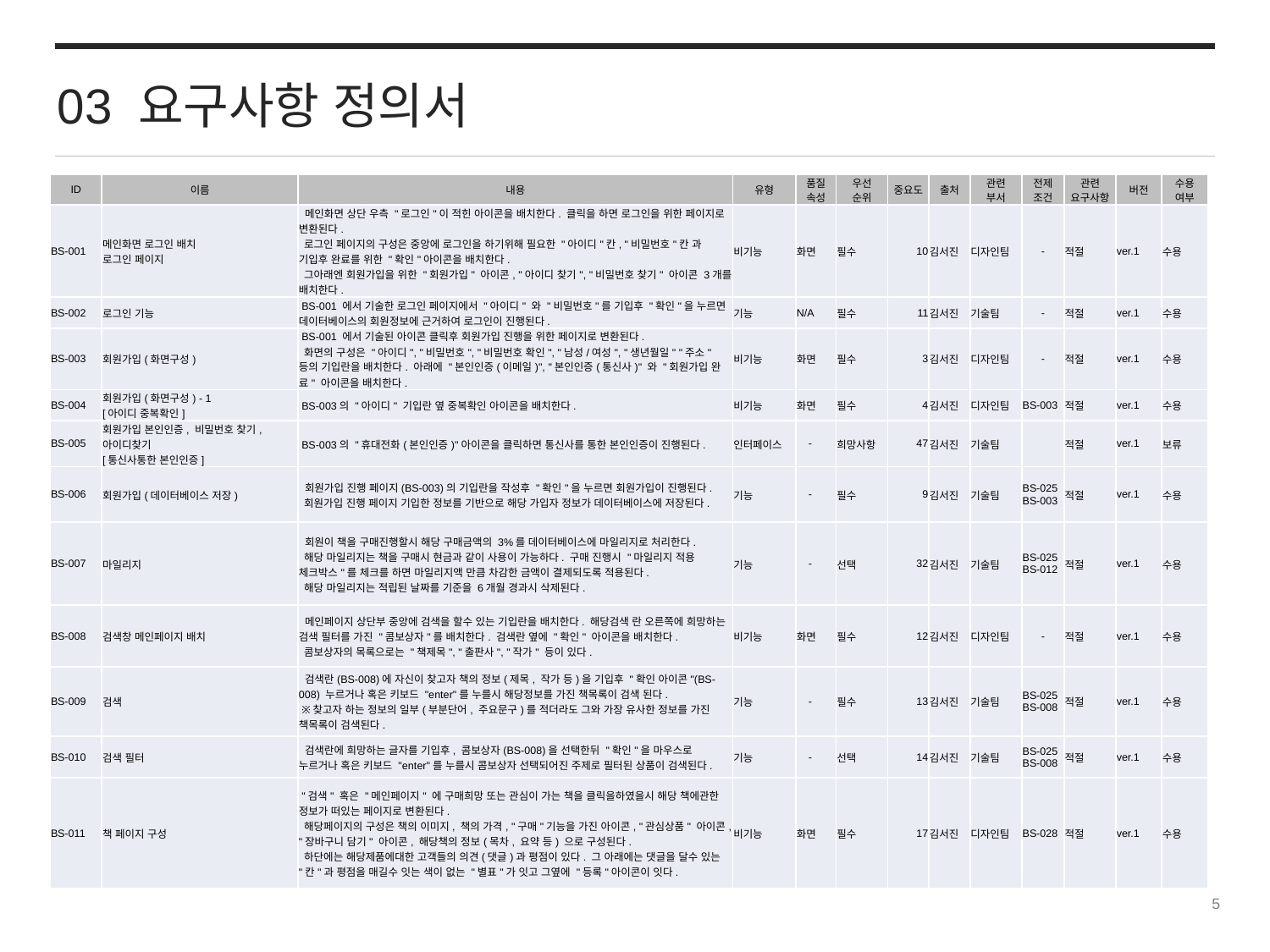

03 요구사항 정의서
| ID | 이름 | 내용 | 유형 | 품질 속성 | 우선 순위 | 중요도 | 출처 | 관련 부서 | 전제 조건 | 관련 요구사항 | 버전 | 수용 여부 |
| --- | --- | --- | --- | --- | --- | --- | --- | --- | --- | --- | --- | --- |
| BS-001 | 메인화면 로그인 배치 로그인 페이지 | 메인화면 상단 우측 "로그인"이 적힌 아이콘을 배치한다. 클릭을 하면 로그인을 위한 페이지로 변환된다. 로그인 페이지의 구성은 중앙에 로그인을 하기위해 필요한 "아이디"칸, "비밀번호"칸 과 기입후 완료를 위한 "확인"아이콘을 배치한다. 그아래엔 회원가입을 위한 "회원가입" 아이콘, "아이디 찾기", "비밀번호 찾기" 아이콘 3개를 배치한다. | 비기능 | 화면 | 필수 | 10 | 김서진 | 디자인팀 | - | 적절 | ver.1 | 수용 |
| BS-002 | 로그인 기능 | BS-001 에서 기술한 로그인 페이지에서 "아이디" 와 "비밀번호"를 기입후 "확인"을 누르면 데이터베이스의 회원정보에 근거하여 로그인이 진행된다. | 기능 | N/A | 필수 | 11 | 김서진 | 기술팀 | - | 적절 | ver.1 | 수용 |
| BS-003 | 회원가입(화면구성) | BS-001 에서 기술된 아이콘 클릭후 회원가입 진행을 위한 페이지로 변환된다. 화면의 구성은 "아이디", "비밀번호", "비밀번호 확인", "남성/여성", "생년월일" "주소"등의 기입란을 배치한다. 아래에 "본인인증(이메일)", "본인인증(통신사)" 와 "회원가입 완료" 아이콘을 배치한다. | 비기능 | 화면 | 필수 | 3 | 김서진 | 디자인팀 | - | 적절 | ver.1 | 수용 |
| BS-004 | 회원가입(화면구성) - 1 [아이디 중복확인] | BS-003의 "아이디" 기입란 옆 중복확인 아이콘을 배치한다. | 비기능 | 화면 | 필수 | 4 | 김서진 | 디자인팀 | BS-003 | 적절 | ver.1 | 수용 |
| BS-005 | 회원가입 본인인증, 비밀번호 찾기, 아이디찾기 [통신사통한 본인인증] | BS-003의 "휴대전화(본인인증)"아이콘을 클릭하면 통신사를 통한 본인인증이 진행된다. | 인터페이스 | - | 희망사항 | 47 | 김서진 | 기술팀 |  | 적절 | ver.1 | 보류 |
| BS-006 | 회원가입(데이터베이스 저장) | 회원가입 진행 페이지(BS-003)의 기입란을 작성후 "확인"을 누르면 회원가입이 진행된다. 회원가입 진행 페이지 기입한 정보를 기반으로 해당 가입자 정보가 데이터베이스에 저장된다. | 기능 | - | 필수 | 9 | 김서진 | 기술팀 | BS-025 BS-003 | 적절 | ver.1 | 수용 |
| BS-007 | 마일리지 | 회원이 책을 구매진행할시 해당 구매금액의 3%를 데이터베이스에 마일리지로 처리한다. 해당 마일리지는 책을 구매시 현금과 같이 사용이 가능하다. 구매 진행시 "마일리지 적용 체크박스"를 체크를 하면 마일리지액 만큼 차감한 금액이 결제되도록 적용된다. 해당 마일리지는 적립된 날짜를 기준을 6개월 경과시 삭제된다. | 기능 | - | 선택 | 32 | 김서진 | 기술팀 | BS-025 BS-012 | 적절 | ver.1 | 수용 |
| BS-008 | 검색창 메인페이지 배치 | 메인페이지 상단부 중앙에 검색을 할수 있는 기입란을 배치한다. 해당검색 란 오른쪽에 희망하는 검색 필터를 가진 "콤보상자"를 배치한다. 검색란 옆에 "확인" 아이콘을 배치한다. 콤보상자의 목록으로는 "책제목", "출판사", "작가" 등이 있다. | 비기능 | 화면 | 필수 | 12 | 김서진 | 디자인팀 | - | 적절 | ver.1 | 수용 |
| BS-009 | 검색 | 검색란(BS-008)에 자신이 찾고자 책의 정보(제목, 작가 등)을 기입후 "확인 아이콘"(BS-008) 누르거나 혹은 키보드 "enter"를 누를시 해당정보를 가진 책목록이 검색 된다. ※찾고자 하는 정보의 일부(부분단어, 주요문구)를 적더라도 그와 가장 유사한 정보를 가진 책목록이 검색된다. | 기능 | - | 필수 | 13 | 김서진 | 기술팀 | BS-025 BS-008 | 적절 | ver.1 | 수용 |
| BS-010 | 검색 필터 | 검색란에 희망하는 글자를 기입후, 콤보상자(BS-008)을 선택한뒤 "확인"을 마우스로 누르거나 혹은 키보드 "enter"를 누를시 콤보상자 선택되어진 주제로 필터된 상품이 검색된다. | 기능 | - | 선택 | 14 | 김서진 | 기술팀 | BS-025 BS-008 | 적절 | ver.1 | 수용 |
| BS-011 | 책 페이지 구성 | "검색" 혹은 "메인페이지" 에 구매희망 또는 관심이 가는 책을 클릭을하였을시 해당 책에관한 정보가 떠있는 페이지로 변환된다. 해당페이지의 구성은 책의 이미지, 책의 가격, "구매"기능을 가진 아이콘, "관심상품" 아이콘, "장바구니 담기" 아이콘, 해당책의 정보(목차, 요약 등) 으로 구성된다. 하단에는 해당제품에대한 고객들의 의견(댓글)과 평점이 있다. 그 아래에는 댓글을 달수 있는 "칸"과 평점을 매길수 잇는 색이 없는 "별표"가 잇고 그옆에 "등록"아이콘이 잇다. | 비기능 | 화면 | 필수 | 17 | 김서진 | 디자인팀 | BS-028 | 적절 | ver.1 | 수용 |